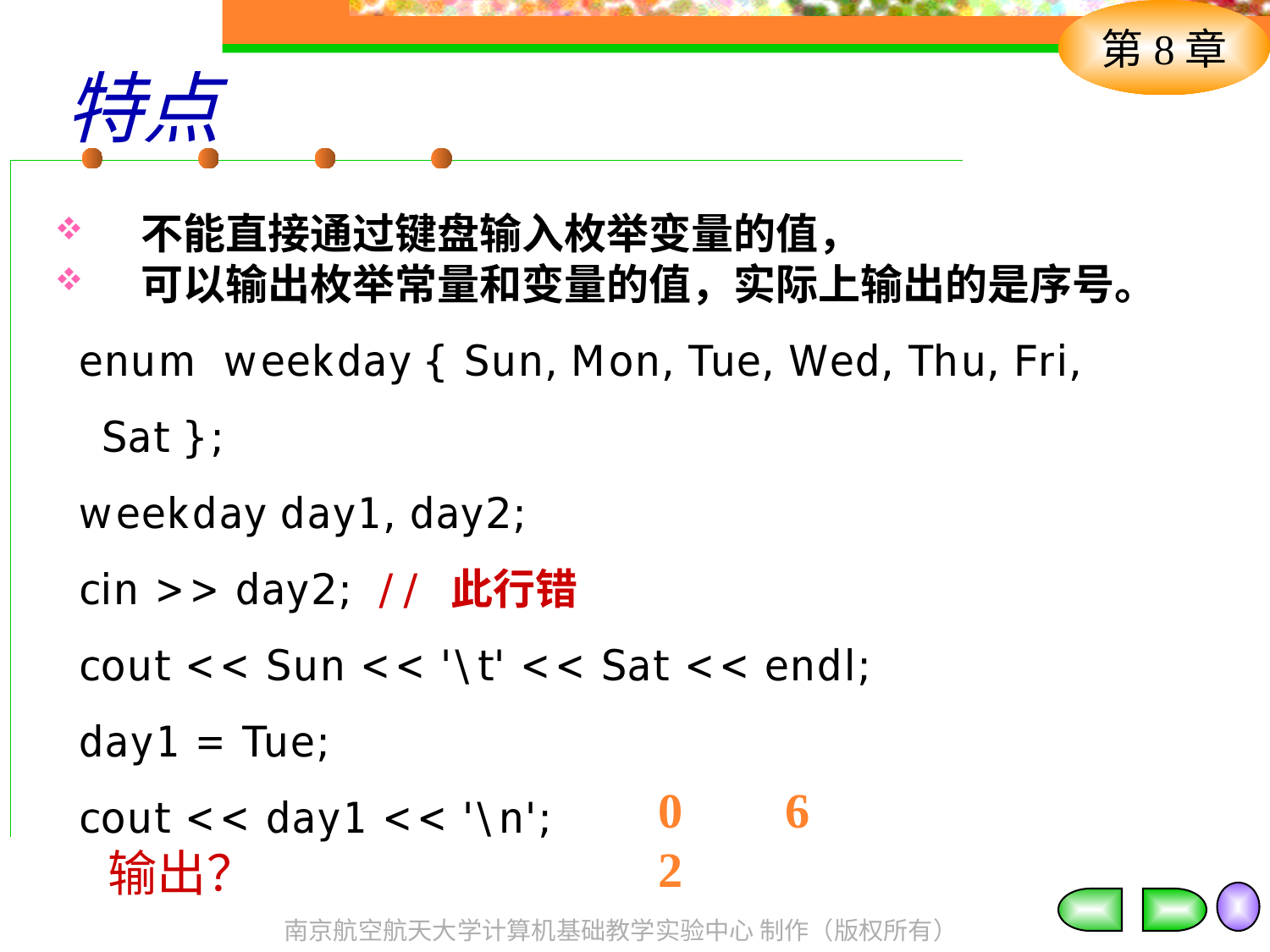

# 特点
   不能直接通过键盘输入枚举变量的值，
   可以输出枚举常量和变量的值，实际上输出的是序号。
  enum  weekday { Sun, Mon, Tue, Wed, Thu, Fri, Sat };
  weekday day1, day2;
  cin >> day2;  // 此行错
  cout << Sun << '\t' << Sat << endl;
  day1 = Tue;
  cout << day1 << '\n';

0	6
2
输出？